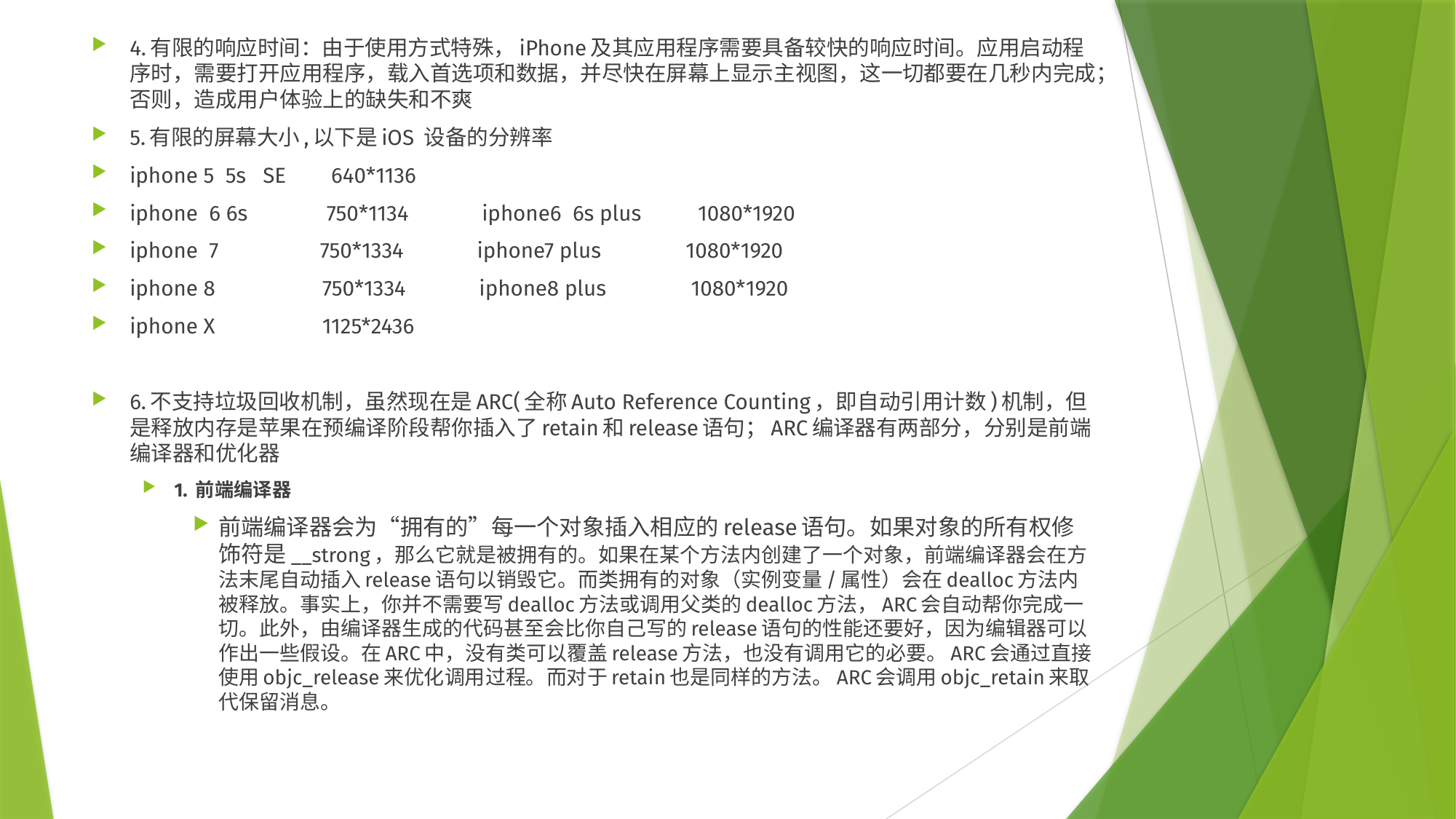

4.有限的响应时间：由于使用方式特殊，iPhone及其应用程序需要具备较快的响应时间。应用启动程序时，需要打开应用程序，载入首选项和数据，并尽快在屏幕上显示主视图，这一切都要在几秒内完成；否则，造成用户体验上的缺失和不爽
5.有限的屏幕大小,以下是iOS 设备的分辨率
iphone 5  5s   SE        640*1136
iphone  6 6s              750*1134             iphone6  6s plus          1080*1920
iphone  7                  750*1334             iphone7 plus               1080*1920
iphone 8                   750*1334             iphone8 plus               1080*1920
iphone X                   1125*2436

6.不支持垃圾回收机制，虽然现在是ARC(全称Auto Reference Counting，即自动引用计数)机制，但是释放内存是苹果在预编译阶段帮你插入了retain和release语句；ARC编译器有两部分，分别是前端编译器和优化器
1. 前端编译器
前端编译器会为“拥有的”每一个对象插入相应的release语句。如果对象的所有权修饰符是__strong，那么它就是被拥有的。如果在某个方法内创建了一个对象，前端编译器会在方法末尾自动插入release语句以销毁它。而类拥有的对象（实例变量/属性）会在dealloc方法内被释放。事实上，你并不需要写dealloc方法或调用父类的dealloc方法，ARC会自动帮你完成一切。此外，由编译器生成的代码甚至会比你自己写的release语句的性能还要好，因为编辑器可以作出一些假设。在ARC中，没有类可以覆盖release方法，也没有调用它的必要。ARC会通过直接使用objc_release来优化调用过程。而对于retain也是同样的方法。ARC会调用objc_retain来取代保留消息。